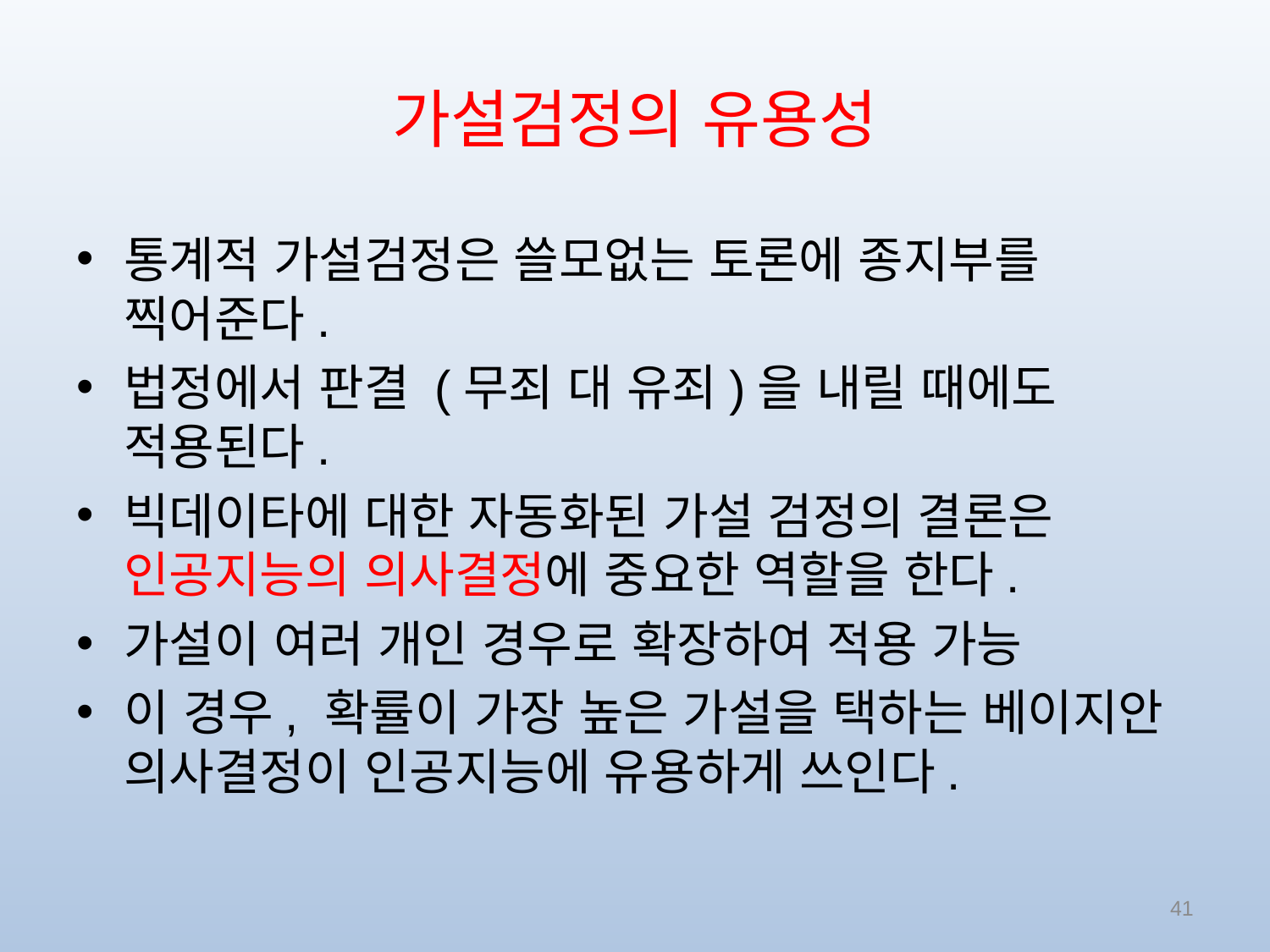

# 가설검정의 유용성
통계적 가설검정은 쓸모없는 토론에 종지부를 찍어준다.
법정에서 판결 (무죄 대 유죄)을 내릴 때에도 적용된다.
빅데이타에 대한 자동화된 가설 검정의 결론은 인공지능의 의사결정에 중요한 역할을 한다.
가설이 여러 개인 경우로 확장하여 적용 가능
이 경우, 확률이 가장 높은 가설을 택하는 베이지안 의사결정이 인공지능에 유용하게 쓰인다.
41